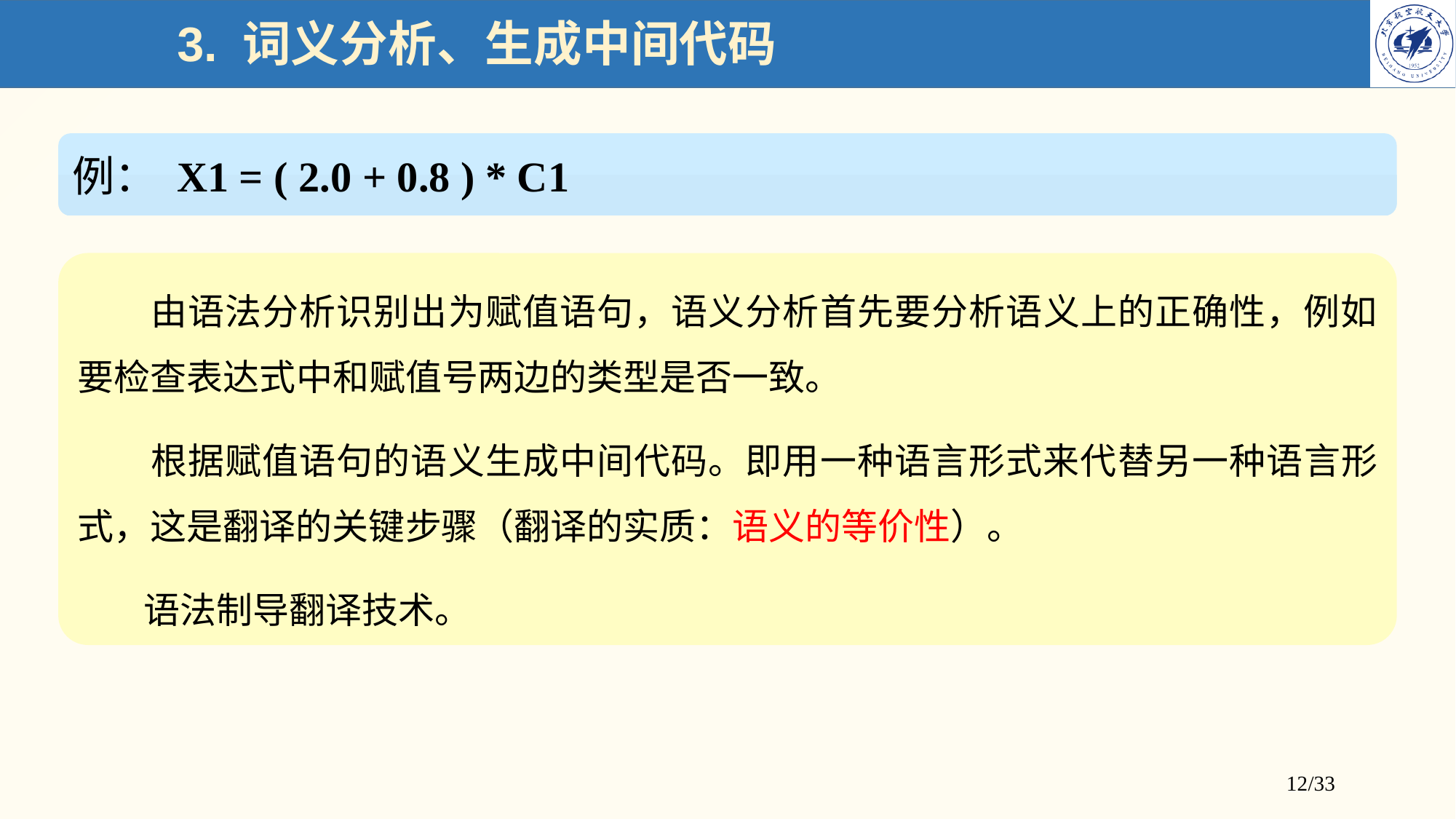

# 3. 词义分析、生成中间代码
例： X1 = ( 2.0 + 0.8 ) * C1
       由语法分析识别出为赋值语句，语义分析首先要分析语义上的正确性，例如要检查表达式中和赋值号两边的类型是否一致。
       根据赋值语句的语义生成中间代码。即用一种语言形式来代替另一种语言形式，这是翻译的关键步骤（翻译的实质：语义的等价性）。
       语法制导翻译技术。